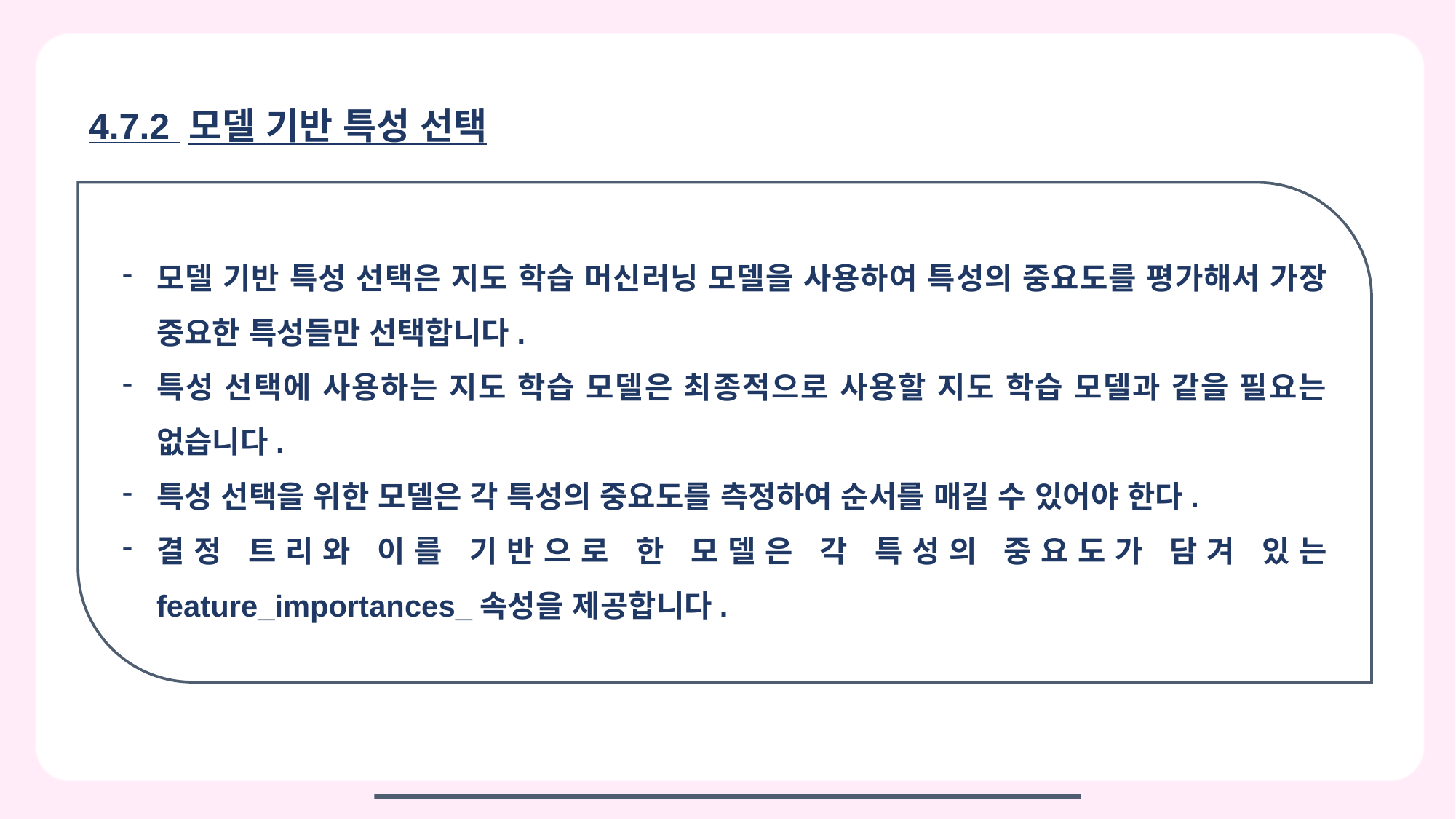

4.7.2 모델 기반 특성 선택
모델 기반 특성 선택은 지도 학습 머신러닝 모델을 사용하여 특성의 중요도를 평가해서 가장 중요한 특성들만 선택합니다.
특성 선택에 사용하는 지도 학습 모델은 최종적으로 사용할 지도 학습 모델과 같을 필요는 없습니다.
특성 선택을 위한 모델은 각 특성의 중요도를 측정하여 순서를 매길 수 있어야 한다.
결정 트리와 이를 기반으로 한 모델은 각 특성의 중요도가 담겨 있는 feature_importances_속성을 제공합니다.